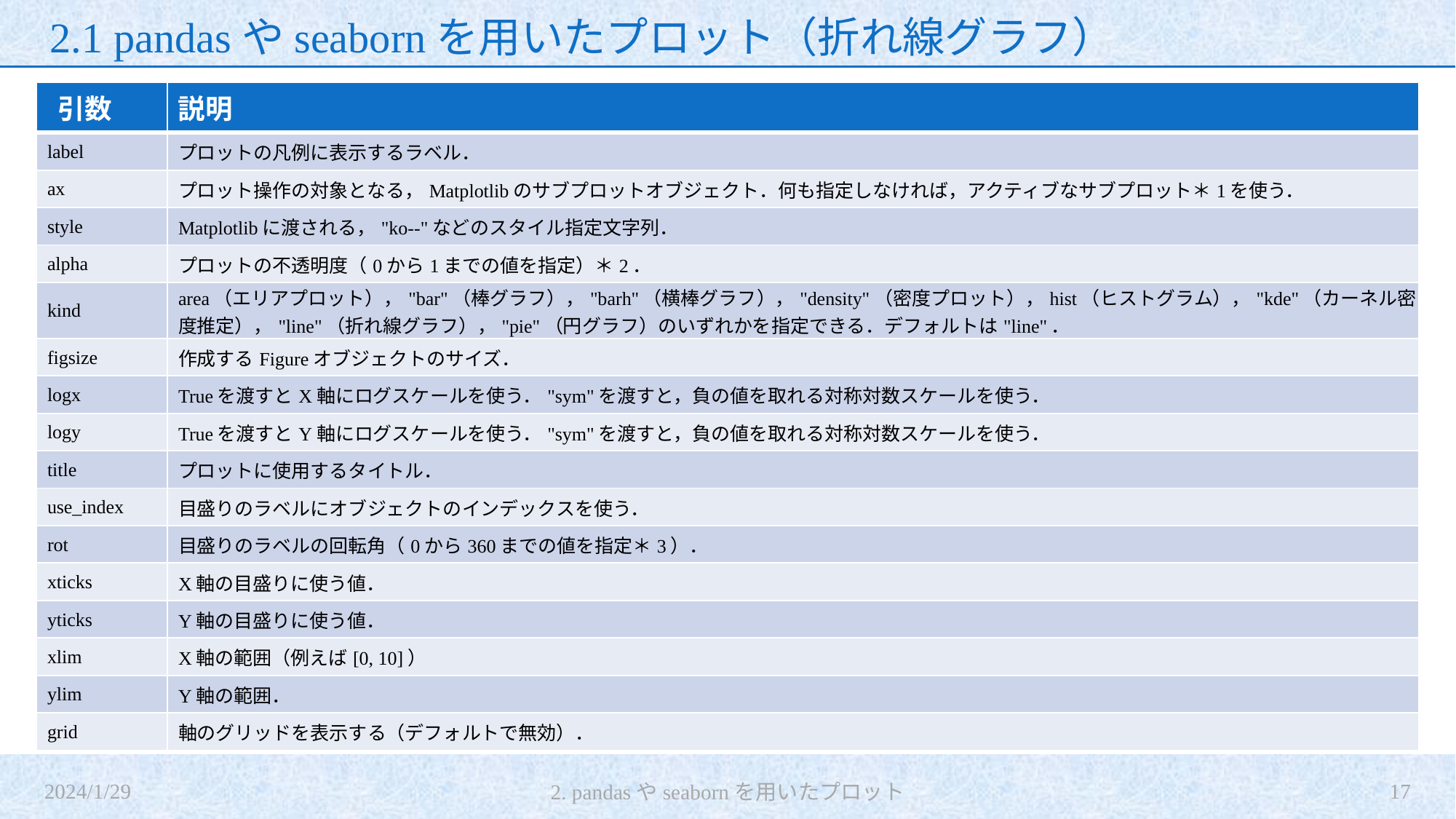

# 2.1 pandasやseabornを用いたプロット（折れ線グラフ）
| 引数 | 説明 |
| --- | --- |
| label | プロットの凡例に表示するラベル． |
| ax | プロット操作の対象となる，Matplotlibのサブプロットオブジェクト．何も指定しなければ，アクティブなサブプロット＊1を使う． |
| style | Matplotlibに渡される，"ko--"などのスタイル指定文字列． |
| alpha | プロットの不透明度（0から1までの値を指定）＊2． |
| kind | area（エリアプロット），"bar"（棒グラフ），"barh"（横棒グラフ），"density"（密度プロット），hist（ヒストグラム），"kde"（カーネル密度推定），"line"（折れ線グラフ），"pie"（円グラフ）のいずれかを指定できる．デフォルトは"line"． |
| figsize | 作成するFigureオブジェクトのサイズ． |
| logx | Trueを渡すとX軸にログスケールを使う．"sym"を渡すと，負の値を取れる対称対数スケールを使う． |
| logy | Trueを渡すとY軸にログスケールを使う．"sym"を渡すと，負の値を取れる対称対数スケールを使う． |
| title | プロットに使用するタイトル． |
| use\_index | 目盛りのラベルにオブジェクトのインデックスを使う． |
| rot | 目盛りのラベルの回転角（0から360までの値を指定＊3）． |
| xticks | X軸の目盛りに使う値． |
| yticks | Y軸の目盛りに使う値． |
| xlim | X軸の範囲（例えば[0, 10]） |
| ylim | Y軸の範囲． |
| grid | 軸のグリッドを表示する（デフォルトで無効）． |
2024/1/29
17
2. pandasやseabornを用いたプロット